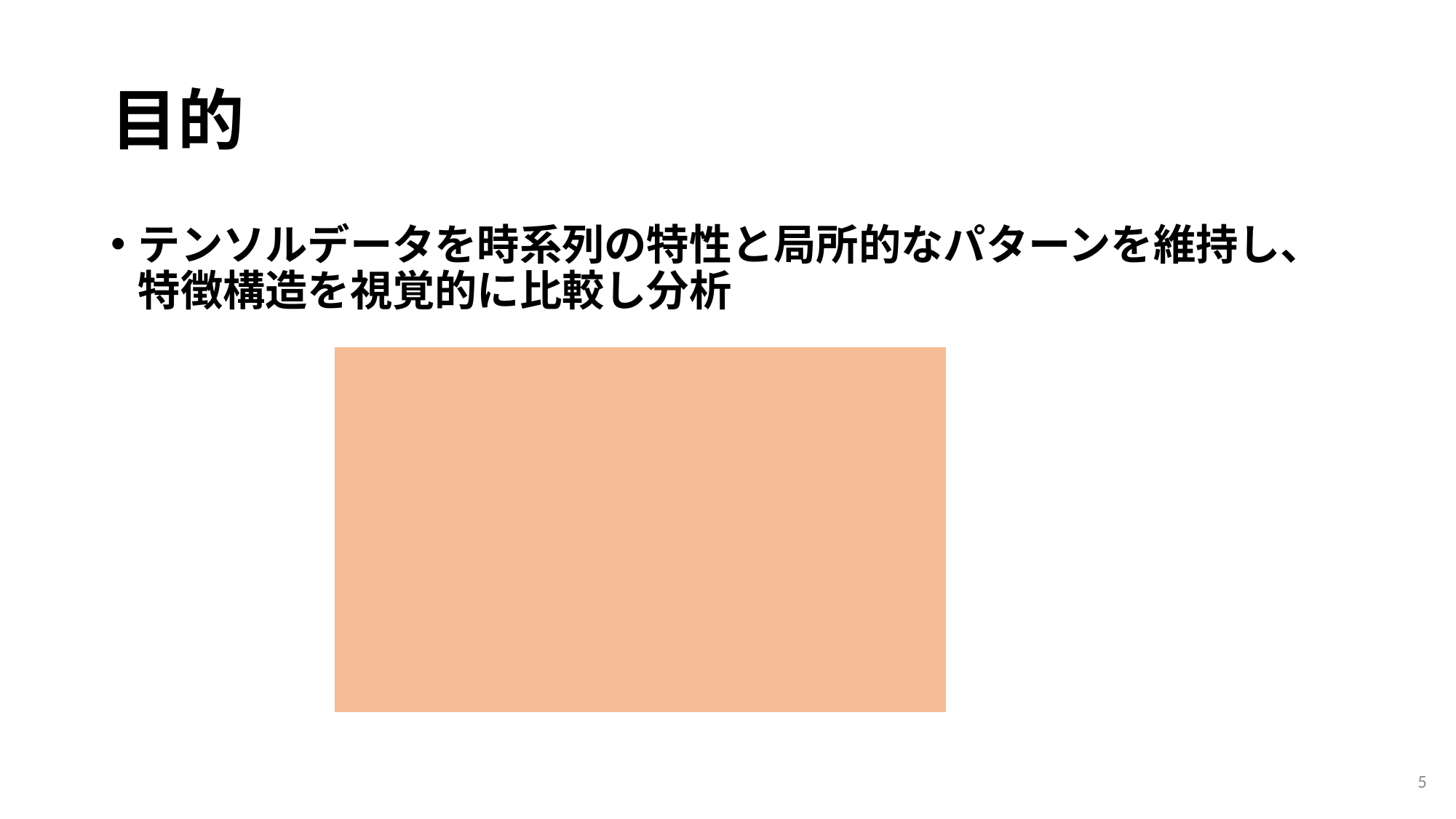

# 目的
テンソルデータを時系列の特性と局所的なパターンを維持し、特徴構造を視覚的に比較し分析

5